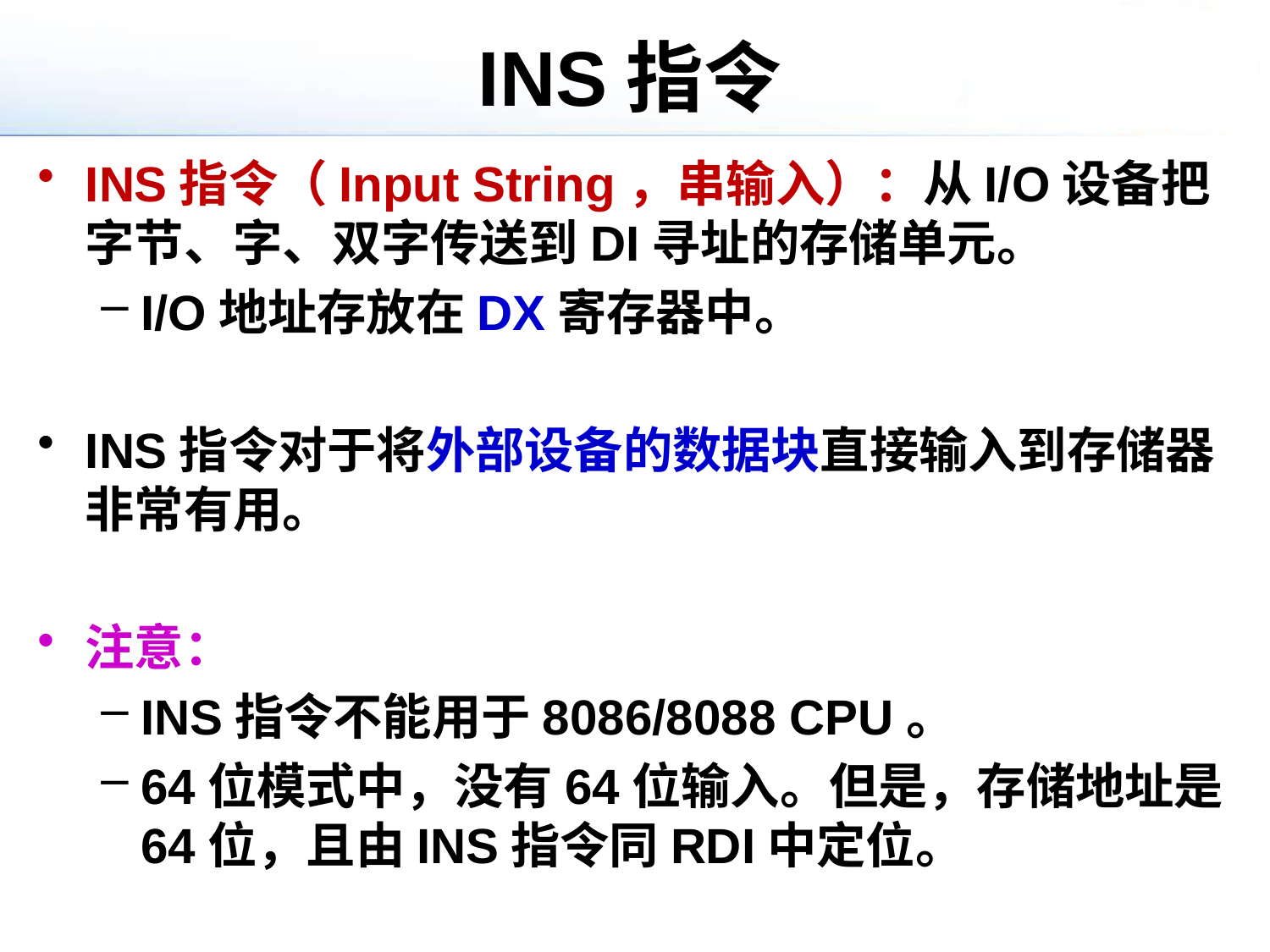

# INS指令
INS指令（Input String，串输入）：从I/O设备把字节、字、双字传送到DI寻址的存储单元。
I/O地址存放在DX寄存器中。

INS指令对于将外部设备的数据块直接输入到存储器非常有用。

注意：
INS指令不能用于8086/8088 CPU。
64位模式中，没有64位输入。但是，存储地址是64位，且由INS指令同RDI中定位。